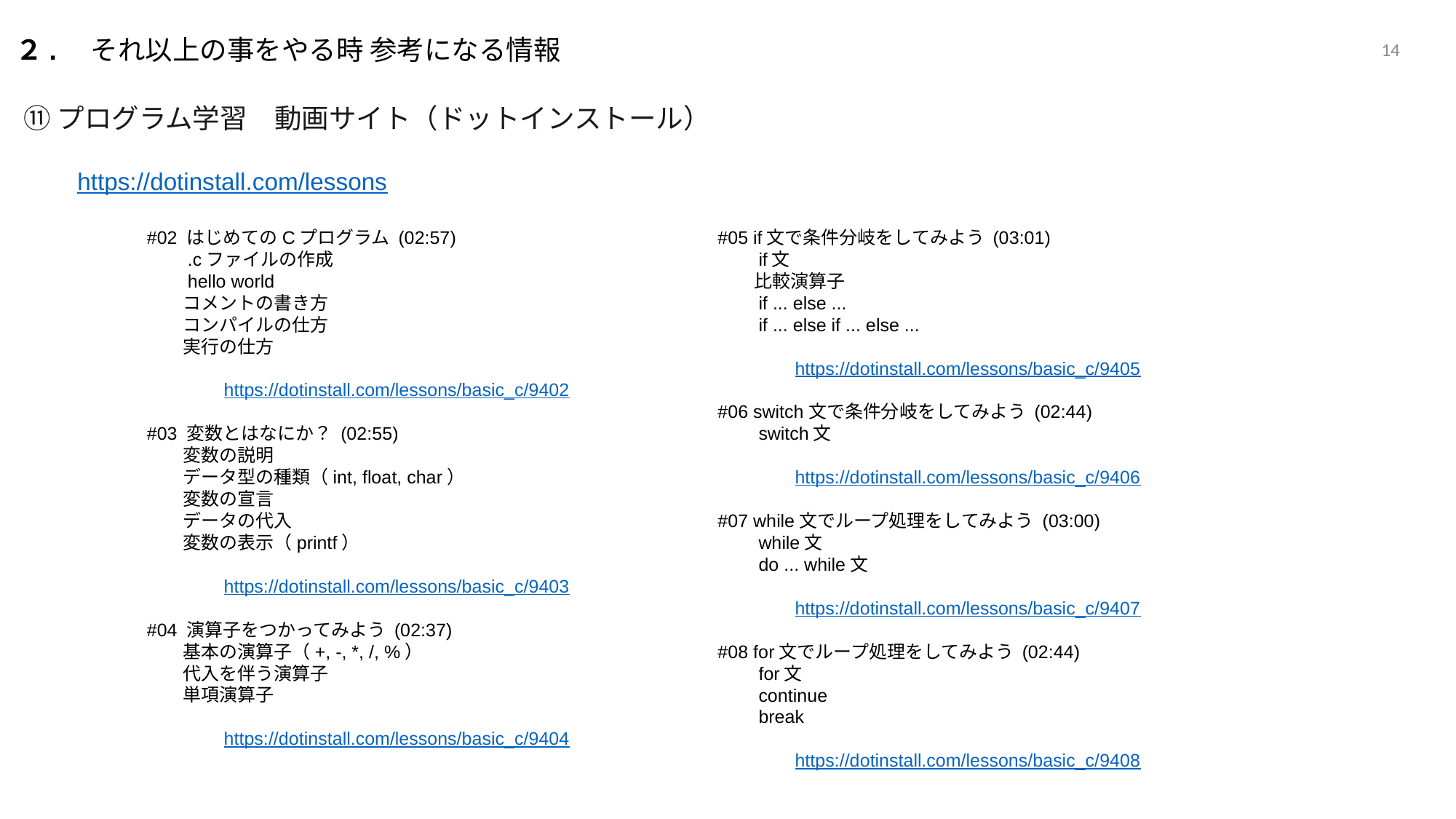

２.　それ以上の事をやる時 参考になる情報
14
⑪プログラム学習　動画サイト（ドットインストール）

　　https://dotinstall.com/lessons
#02 はじめてのCプログラム (02:57)
　　.cファイルの作成
　　hello world
　　コメントの書き方
　　コンパイルの仕方
　　実行の仕方

　　　　https://dotinstall.com/lessons/basic_c/9402

#03 変数とはなにか？ (02:55)
　　変数の説明
　　データ型の種類（int, float, char）
　　変数の宣言
　　データの代入
　　変数の表示（printf）

　　　　https://dotinstall.com/lessons/basic_c/9403

#04 演算子をつかってみよう (02:37)
　　基本の演算子（+, -, *, /, %）
　　代入を伴う演算子
　　単項演算子

　　　　https://dotinstall.com/lessons/basic_c/9404
#05 if文で条件分岐をしてみよう (03:01)
　　if文
　　比較演算子
　　if ... else ...
　　if ... else if ... else ...

　　　　https://dotinstall.com/lessons/basic_c/9405

#06 switch文で条件分岐をしてみよう (02:44)
　　switch文

　　　　https://dotinstall.com/lessons/basic_c/9406

#07 while文でループ処理をしてみよう (03:00)
　　while文
　　do ... while文

　　　　https://dotinstall.com/lessons/basic_c/9407

#08 for文でループ処理をしてみよう (02:44)
　　for文
　　continue
　　break

　　　　https://dotinstall.com/lessons/basic_c/9408